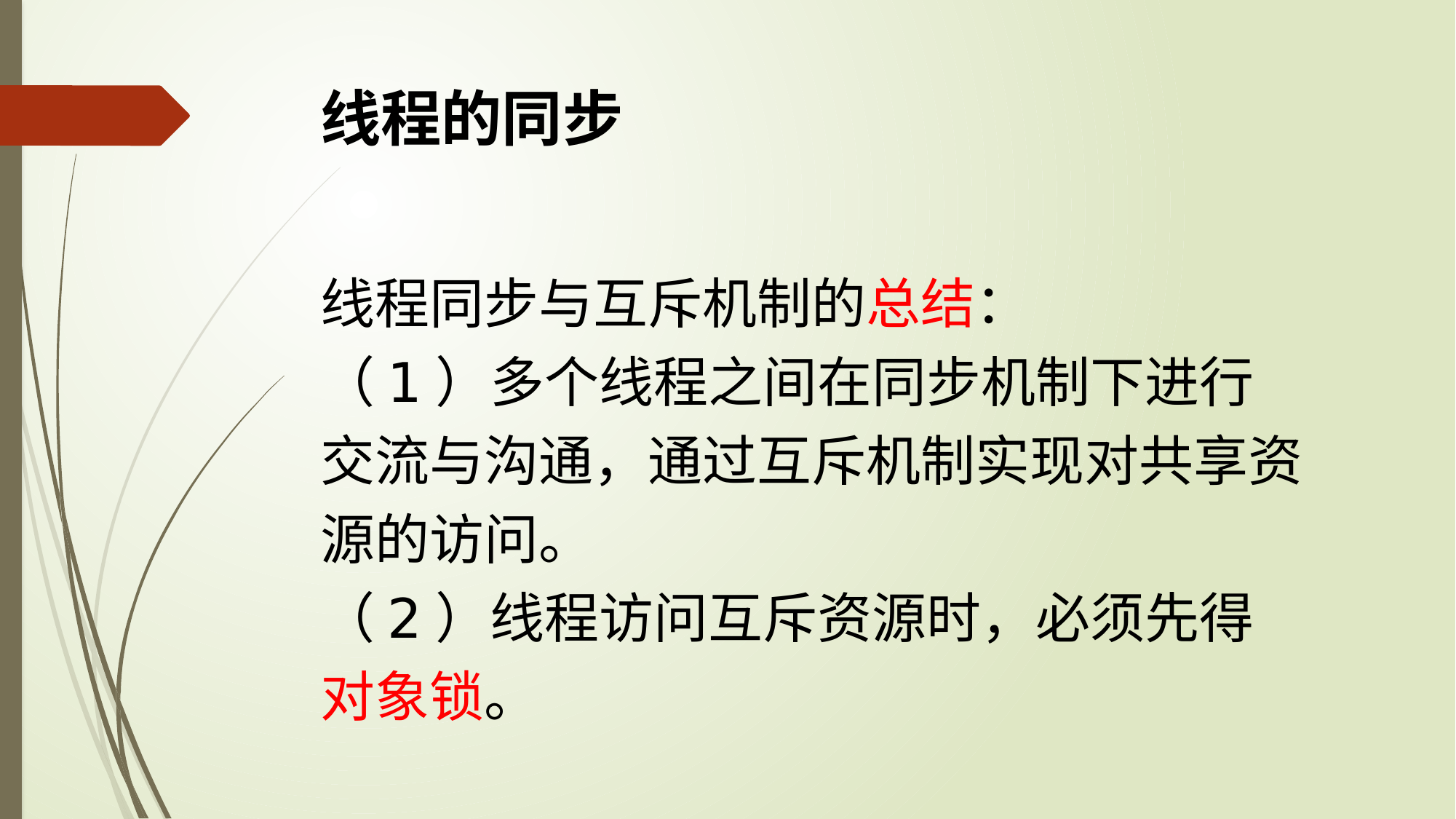

# 线程的同步
线程同步与互斥机制的总结：
（1）多个线程之间在同步机制下进行交流与沟通，通过互斥机制实现对共享资源的访问。
（2）线程访问互斥资源时，必须先得对象锁。